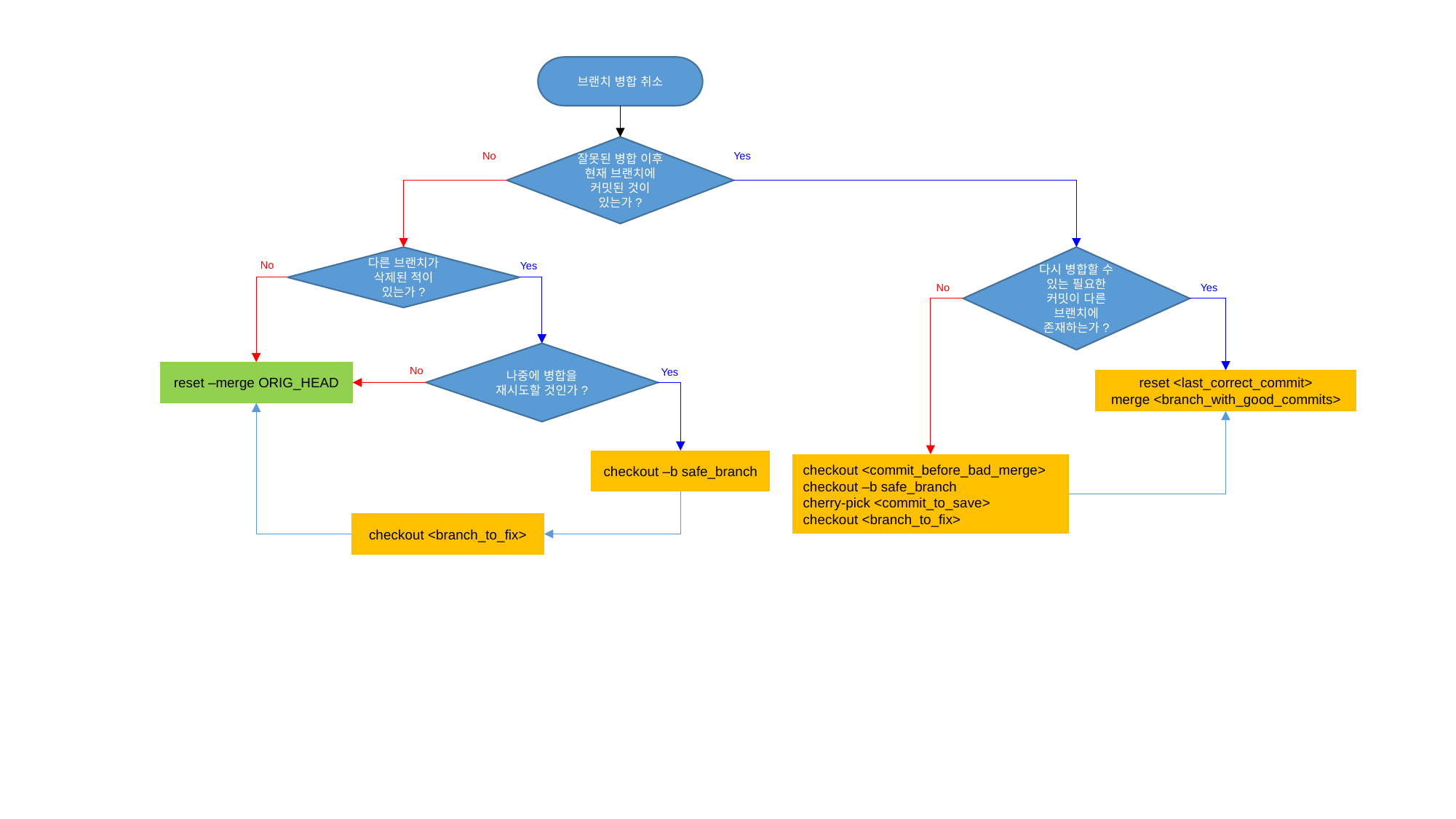

브랜치 병합 취소
잘못된 병합 이후 현재 브랜치에 커밋된 것이 있는가?
No
Yes
다른 브랜치가 삭제된 적이 있는가?
다시 병합할 수 있는 필요한 커밋이 다른 브랜치에 존재하는가?
No
Yes
Yes
No
나중에 병합을 재시도할 것인가?
No
Yes
reset –merge ORIG_HEAD
reset <last_correct_commit>
merge <branch_with_good_commits>
checkout –b safe_branch
checkout <commit_before_bad_merge>
checkout –b safe_branch
cherry-pick <commit_to_save>
checkout <branch_to_fix>
checkout <branch_to_fix>